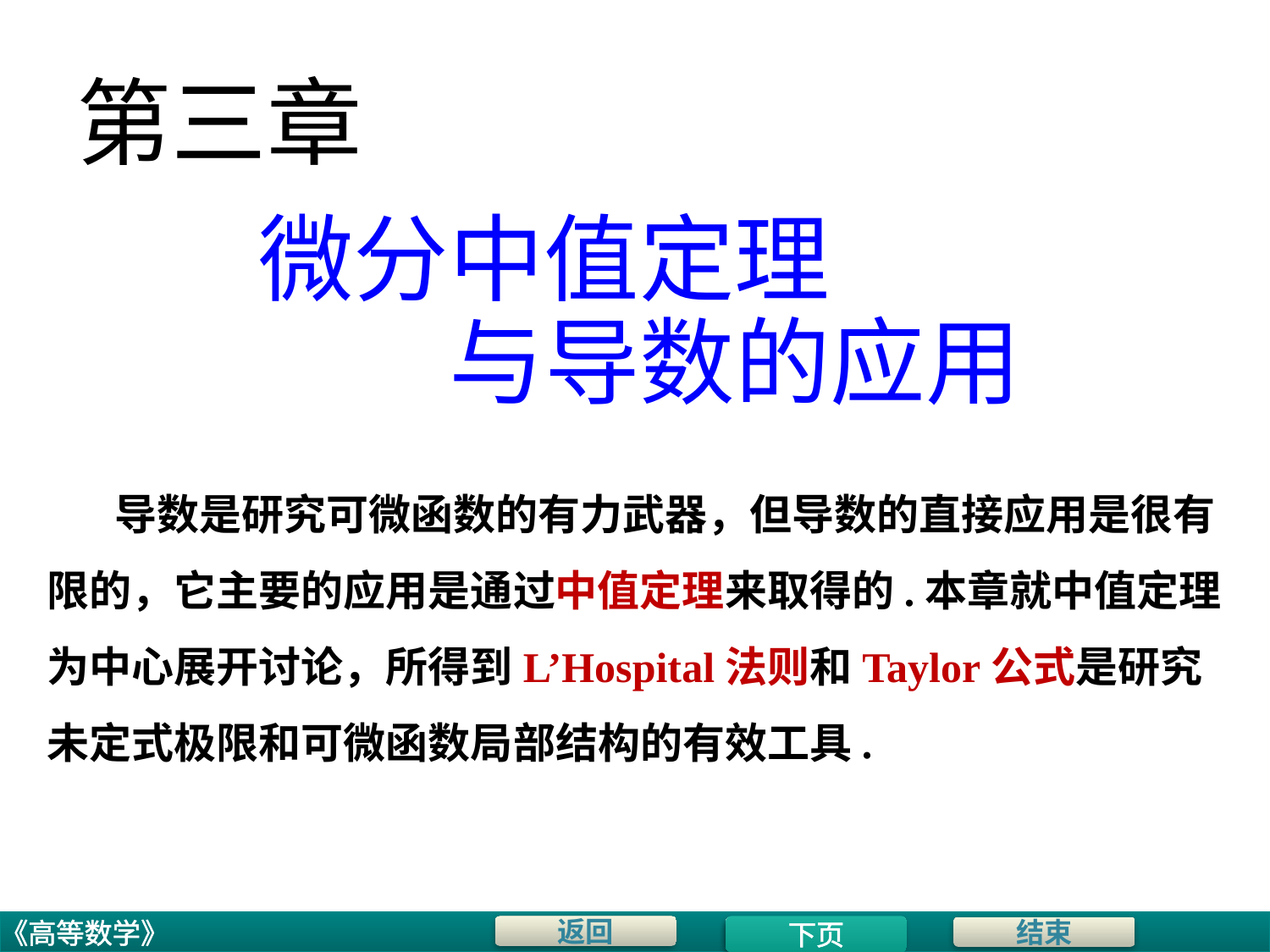

# 第三章
微分中值定理
与导数的应用
      导数是研究可微函数的有力武器，但导数的直接应用是很有限的，它主要的应用是通过中值定理来取得的.本章就中值定理为中心展开讨论，所得到L’Hospital法则和Taylor公式是研究未定式极限和可微函数局部结构的有效工具.
下页